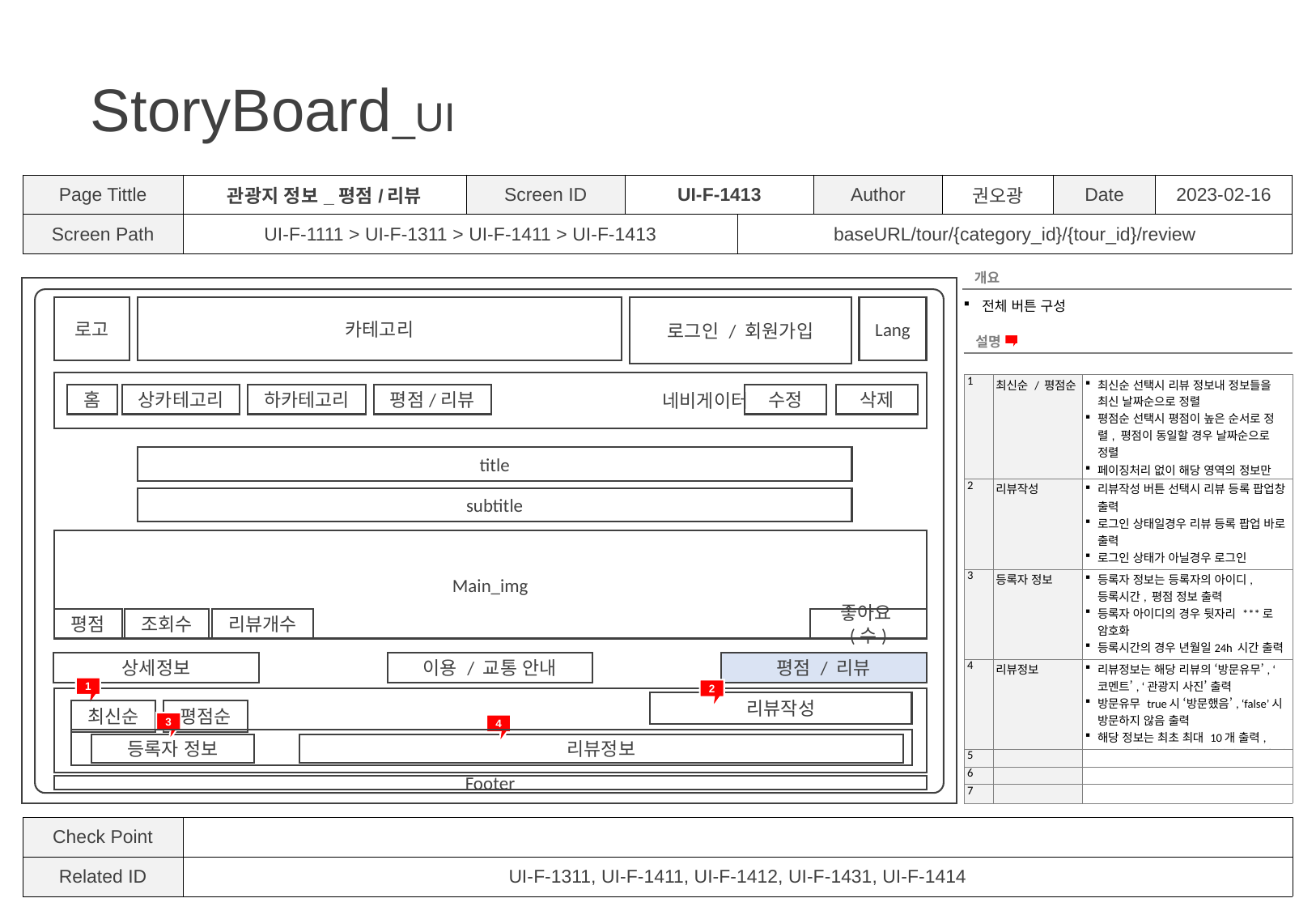

StoryBoard_UI
| Page Tittle | 관광지 정보\_평점/리뷰 | Screen ID | UI-F-1413 |  | Author | 권오광 | Date | 2023-02-16 |
| --- | --- | --- | --- | --- | --- | --- | --- | --- |
| Screen Path | UI-F-1111 > UI-F-1311 > UI-F-1411 > UI-F-1413 |  |  | baseURL/tour/{category\_id}/{tour\_id}/review |  |  |  |  |
개요

전체 버튼 구성
카테고리
로고
로그인 / 회원가입
Lang
설명

                                                                                 네비게이터
| 1 | 최신순 / 평점순 | 최신순 선택시 리뷰 정보내 정보들을 최신 날짜순으로 정렬 평점순 선택시 평점이 높은 순서로 정렬, 평점이 동일할 경우 날짜순으로 정렬 페이징처리 없이 해당 영역의 정보만 대체 |
| --- | --- | --- |
| 2 | 리뷰작성 | 리뷰작성 버튼 선택시 리뷰 등록 팝업창 출력 로그인 상태일경우 리뷰 등록 팝업 바로 출력 로그인 상태가 아닐경우 로그인 화면으로 이동 |
| 3 | 등록자 정보 | 등록자 정보는 등록자의 아이디, 등록시간, 평점 정보 출력 등록자 아이디의 경우 뒷자리 \*\*\*로 암호화 등록시간의 경우 년월일24h 시간 출력 |
| 4 | 리뷰정보 | 리뷰정보는 해당 리뷰의 ‘방문유무’, ‘코멘트’, ‘관광지 사진’ 출력 방문유무 true시 ‘방문했음’, ‘false’시 방문하지 않음 출력 해당 정보는 최초 최대 10개 출력, 스크롤바 높이에 따라 5개씩 추가 출력 |
| 5 |  |  |
| 6 |  |  |
| 7 |  |  |
홈
상카테고리
하카테고리
평점/리뷰
수정
삭제
title
1.출입구
subtitle
Main_img
평점
조회수
리뷰개수
좋아요(수)
상세정보
이용 / 교통 안내
평점 / 리뷰
1
2

리뷰작성
최신순
평점순
3
4

등록자 정보
리뷰정보
Footer
| Check Point |  |
| --- | --- |
| Related ID | UI-F-1311, UI-F-1411, UI-F-1412, UI-F-1431, UI-F-1414 |